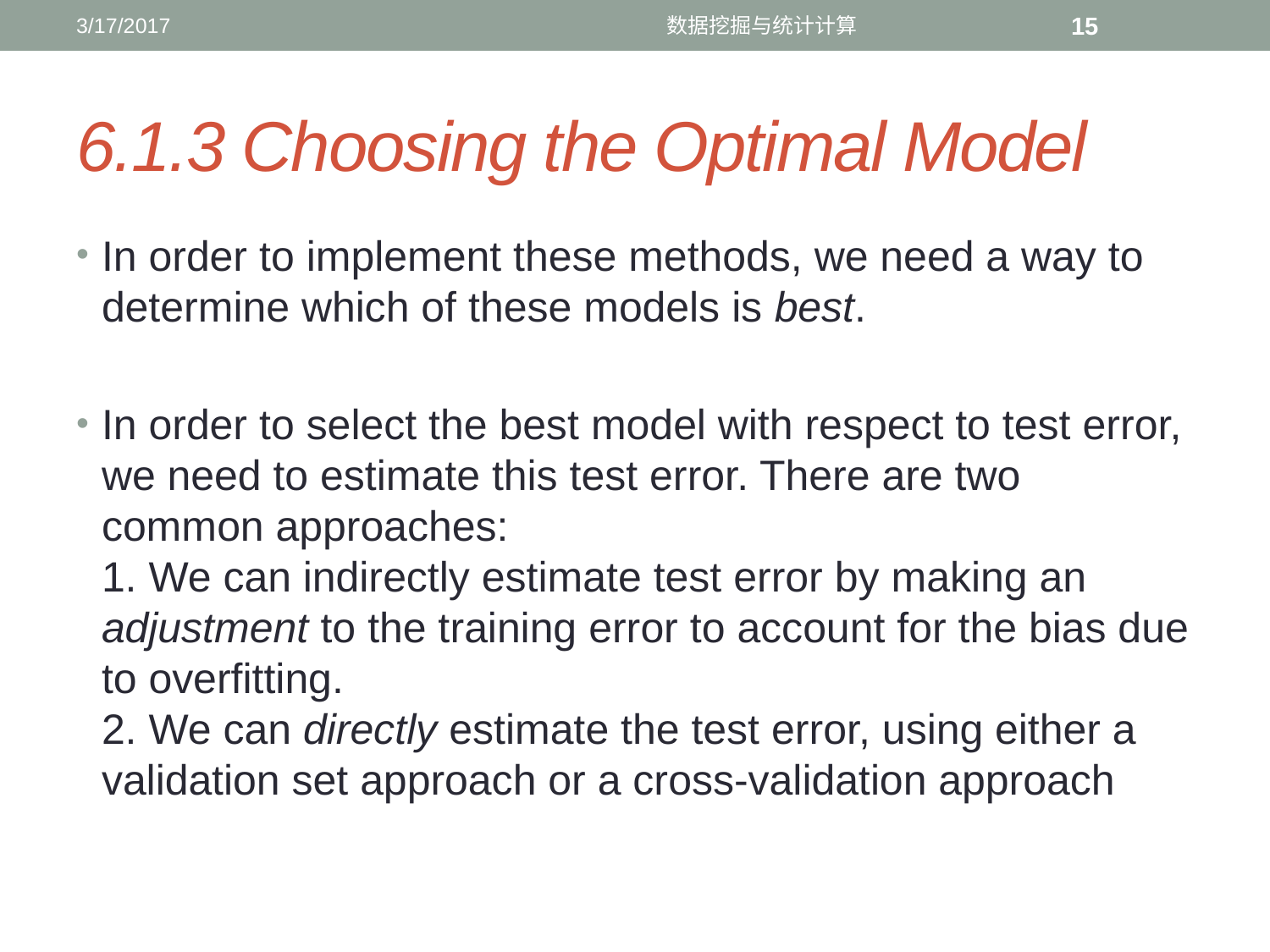

3/17/2017
数据挖掘与统计计算
15
# 6.1.3 Choosing the Optimal Model
In order to implement these methods, we need a way to determine which of these models is best.

In order to select the best model with respect to test error, we need to estimate this test error. There are two common approaches:
1. We can indirectly estimate test error by making an adjustment to the training error to account for the bias due to overfitting.
2. We can directly estimate the test error, using either a validation set approach or a cross-validation approach